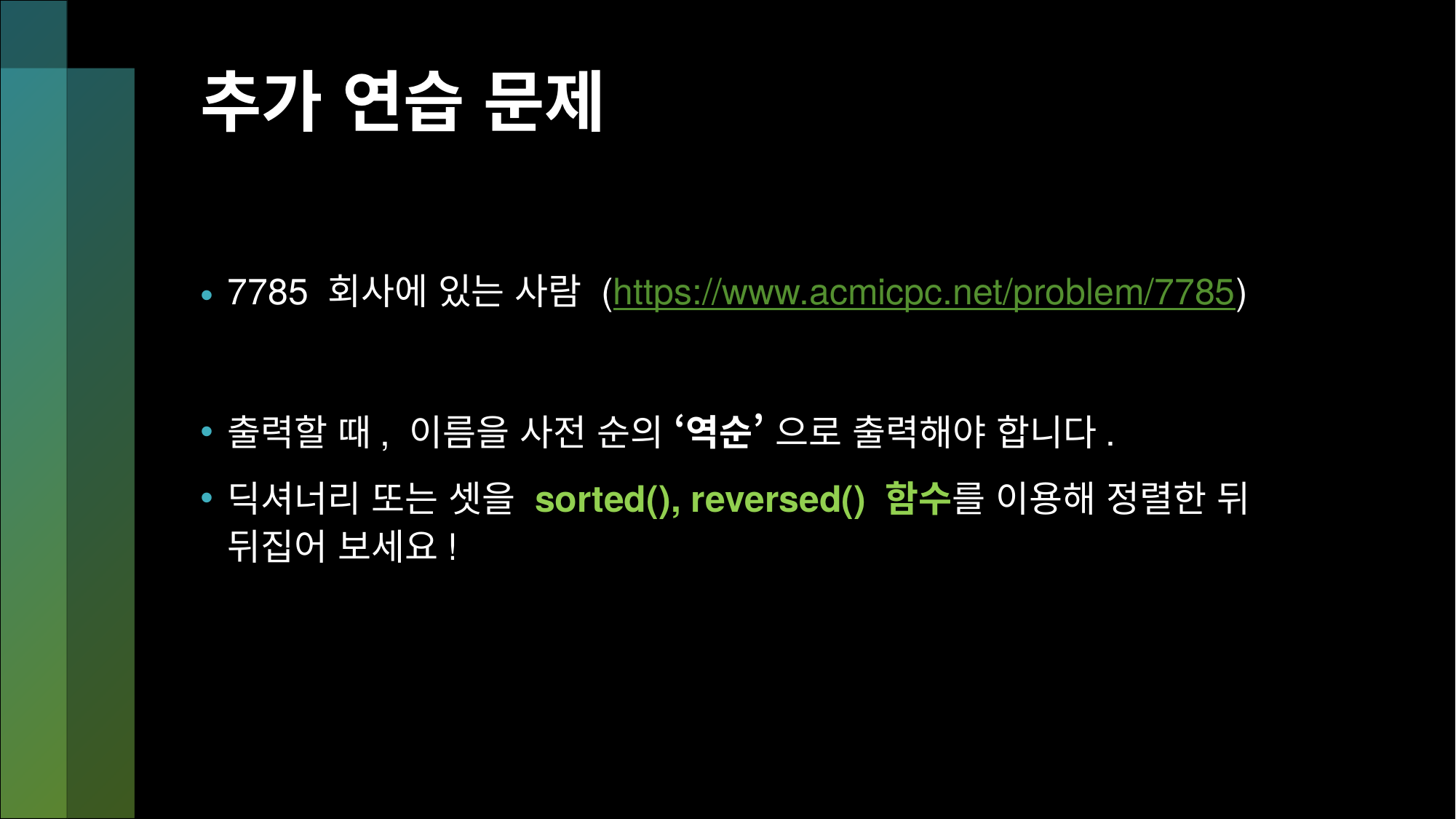

# 추가 연습 문제
7785 회사에 있는 사람 (https://www.acmicpc.net/problem/7785)

출력할 때, 이름을 사전 순의 ‘역순’ 으로 출력해야 합니다.
딕셔너리 또는 셋을 sorted(), reversed() 함수를 이용해 정렬한 뒤 뒤집어 보세요!